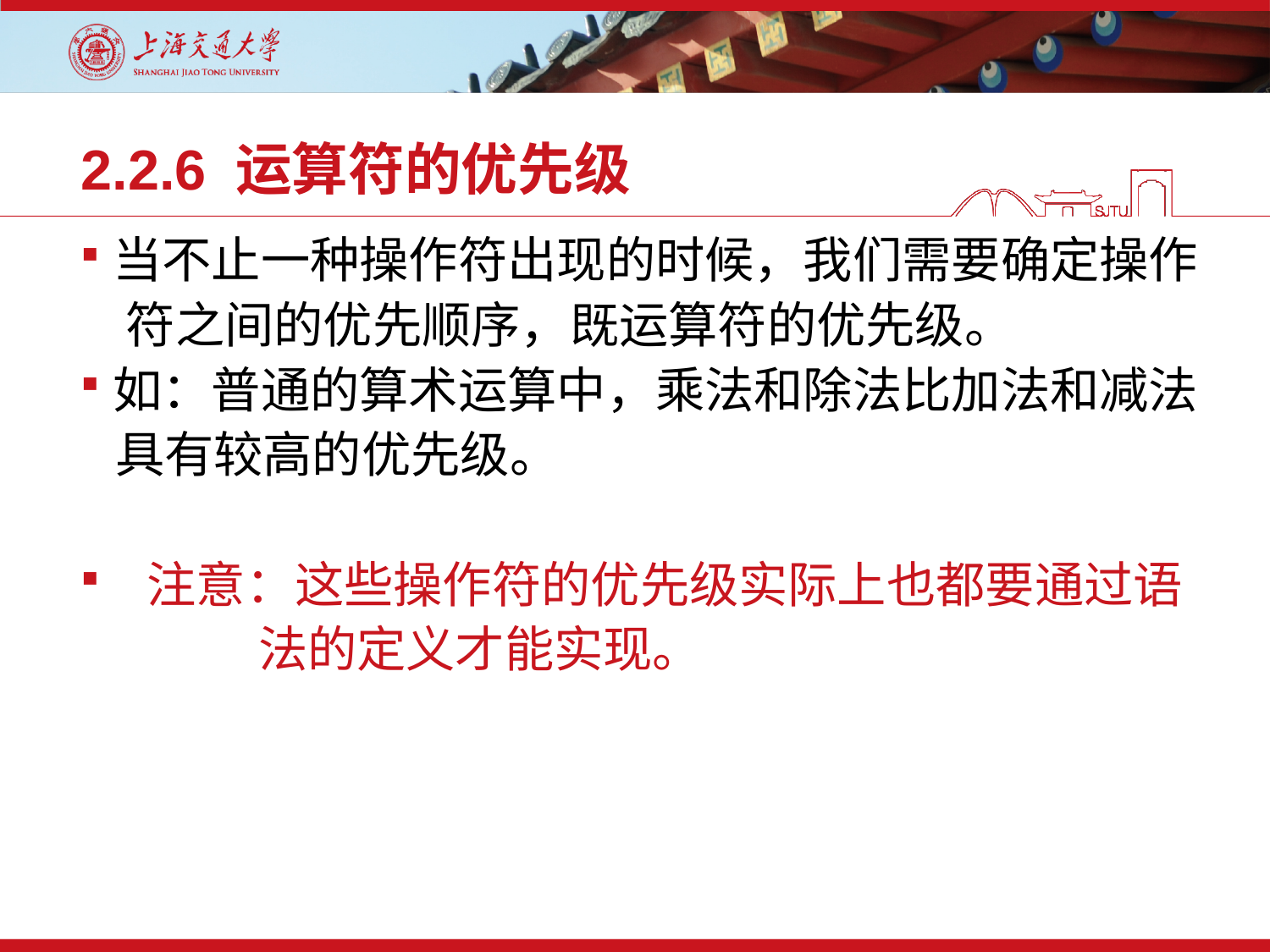

# 2.2.6 运算符的优先级
当不止一种操作符出现的时候，我们需要确定操作
   符之间的优先顺序，既运算符的优先级。
如：普通的算术运算中，乘法和除法比加法和减法
  具有较高的优先级。

  注意：这些操作符的优先级实际上也都要通过语
               法的定义才能实现。